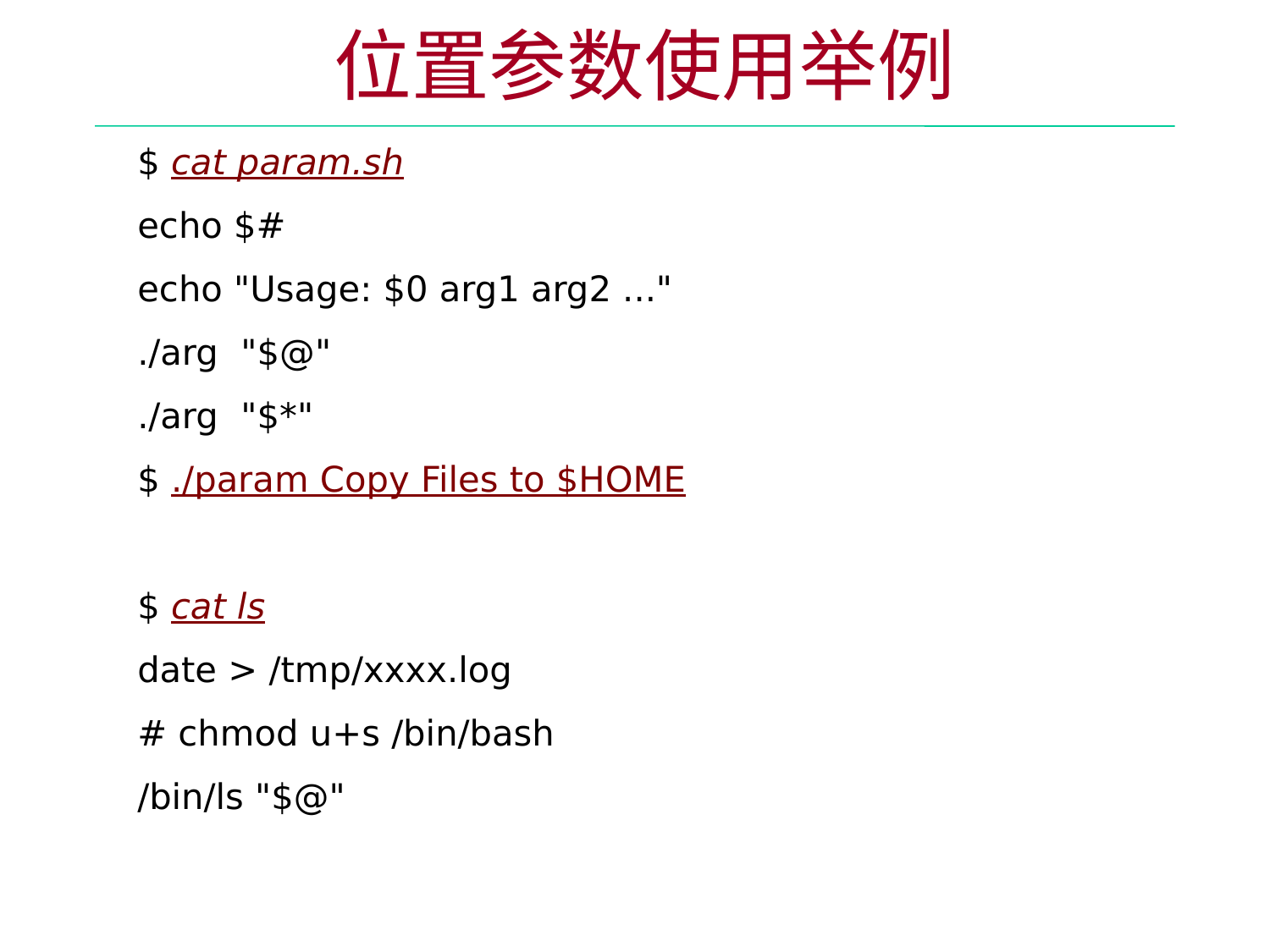

位置参数使用举例
$ cat param.sh
echo $#
echo "Usage: $0 arg1 arg2 ..."
./arg  "$@"
./arg  "$*"
$ ./param Copy Files to $HOME

$ cat ls
date > /tmp/xxxx.log
# chmod u+s /bin/bash
/bin/ls "$@"